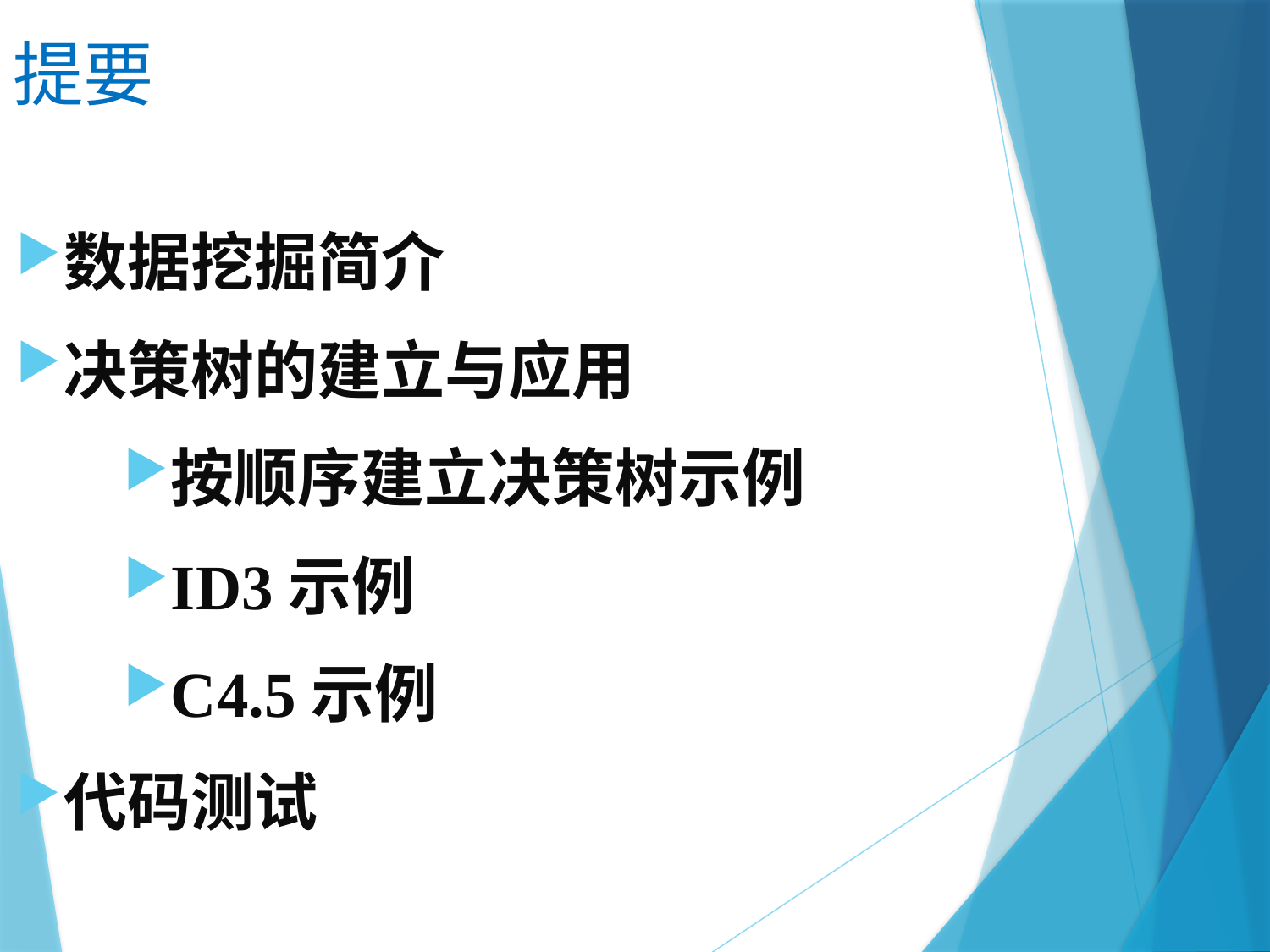

提要

数据挖掘简介
决策树的建立与应用
按顺序建立决策树示例
ID3示例
C4.5示例
代码测试